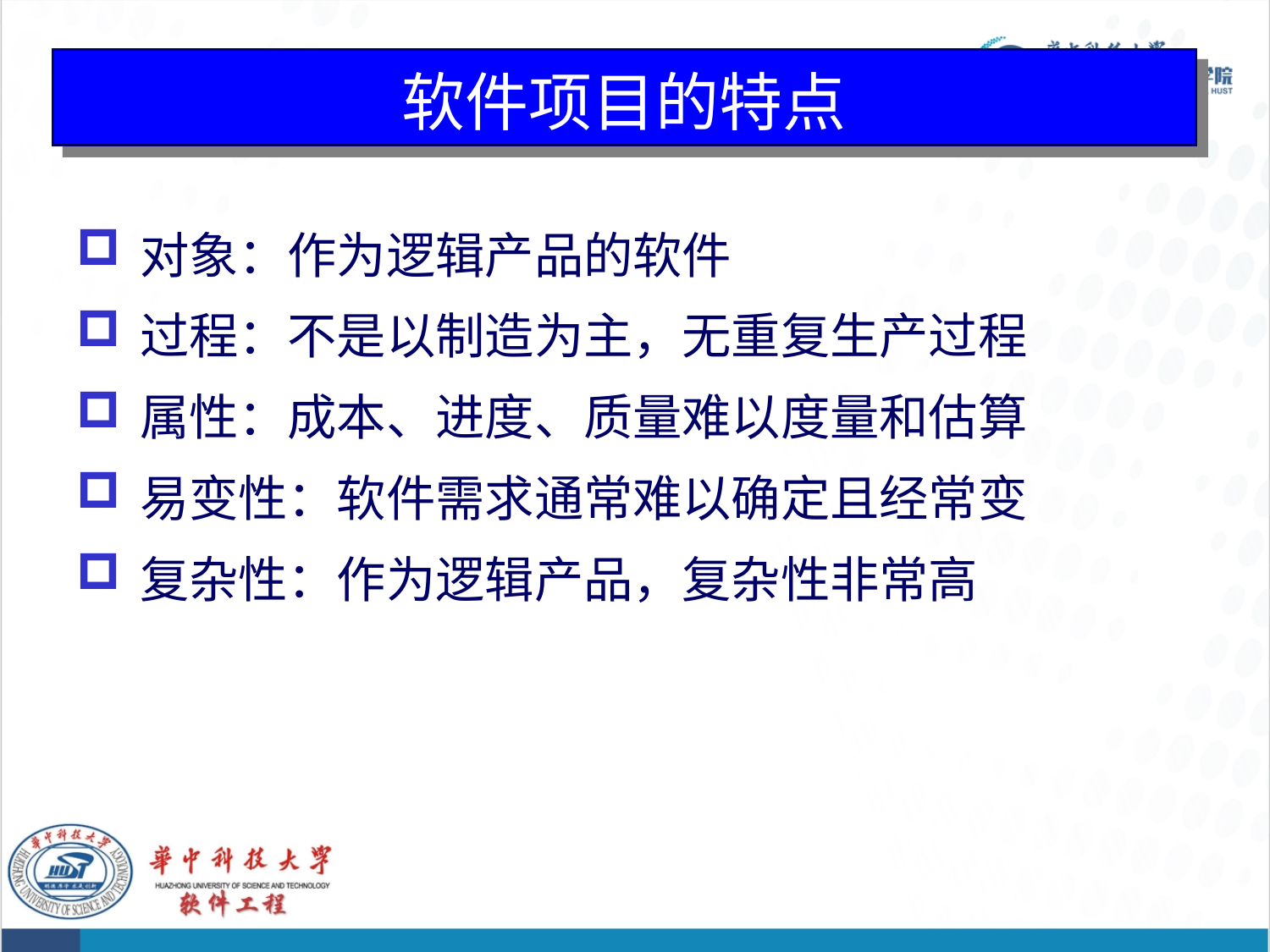

# 软件项目的特点
对象：作为逻辑产品的软件
过程：不是以制造为主，无重复生产过程
属性：成本、进度、质量难以度量和估算
易变性：软件需求通常难以确定且经常变
复杂性：作为逻辑产品，复杂性非常高